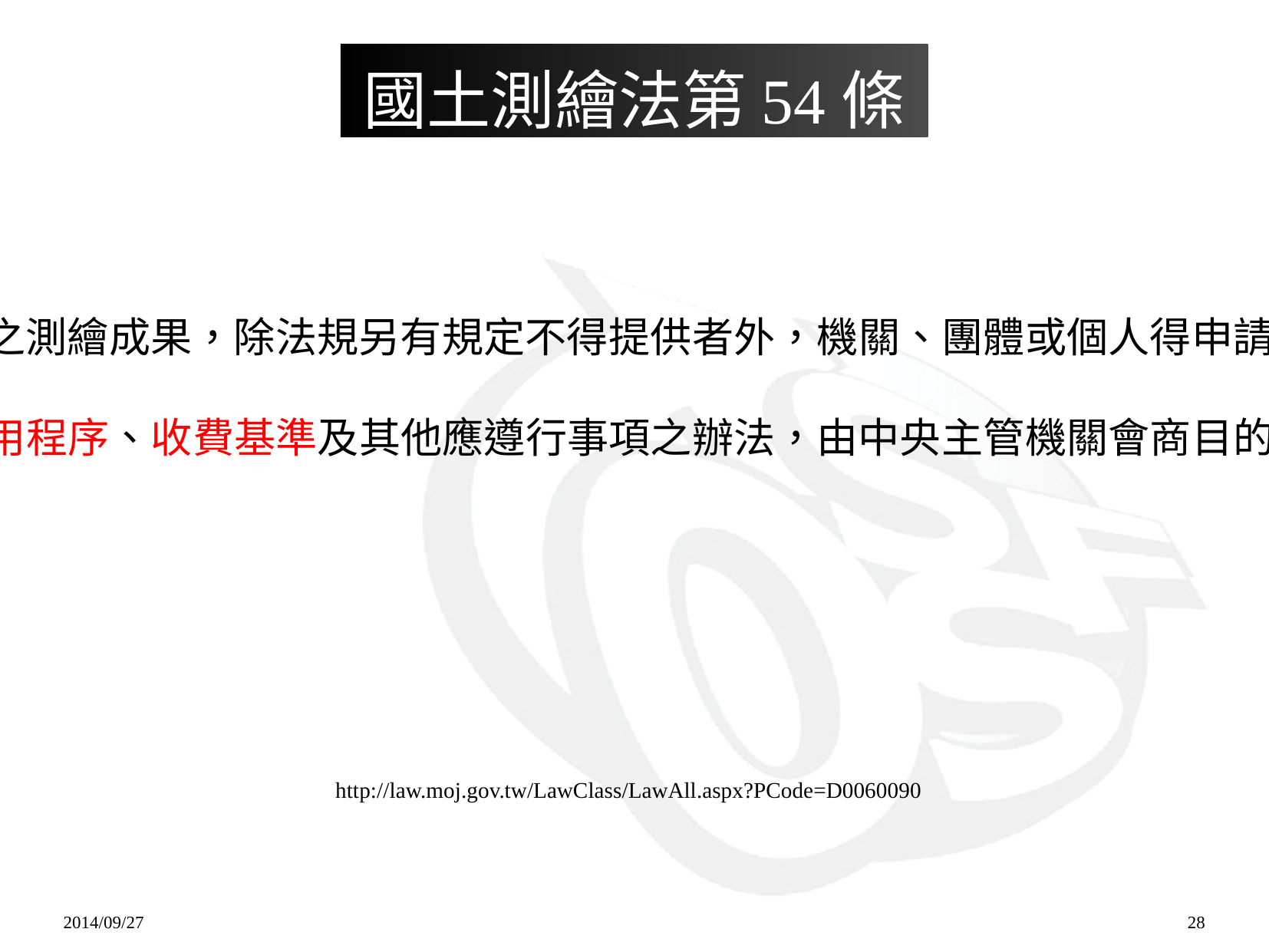

國土測繪法第54條
政府機關依本法所為之測繪成果，除法規另有規定不得提供者外，機關、團體或個人得申請使用。
前項測繪成果申請使用程序、收費基準及其他應遵行事項之辦法，由中央主管機關會商目的事業主管機關定之。
http://law.moj.gov.tw/LawClass/LawAll.aspx?PCode=D0060090
2014/09/27
28